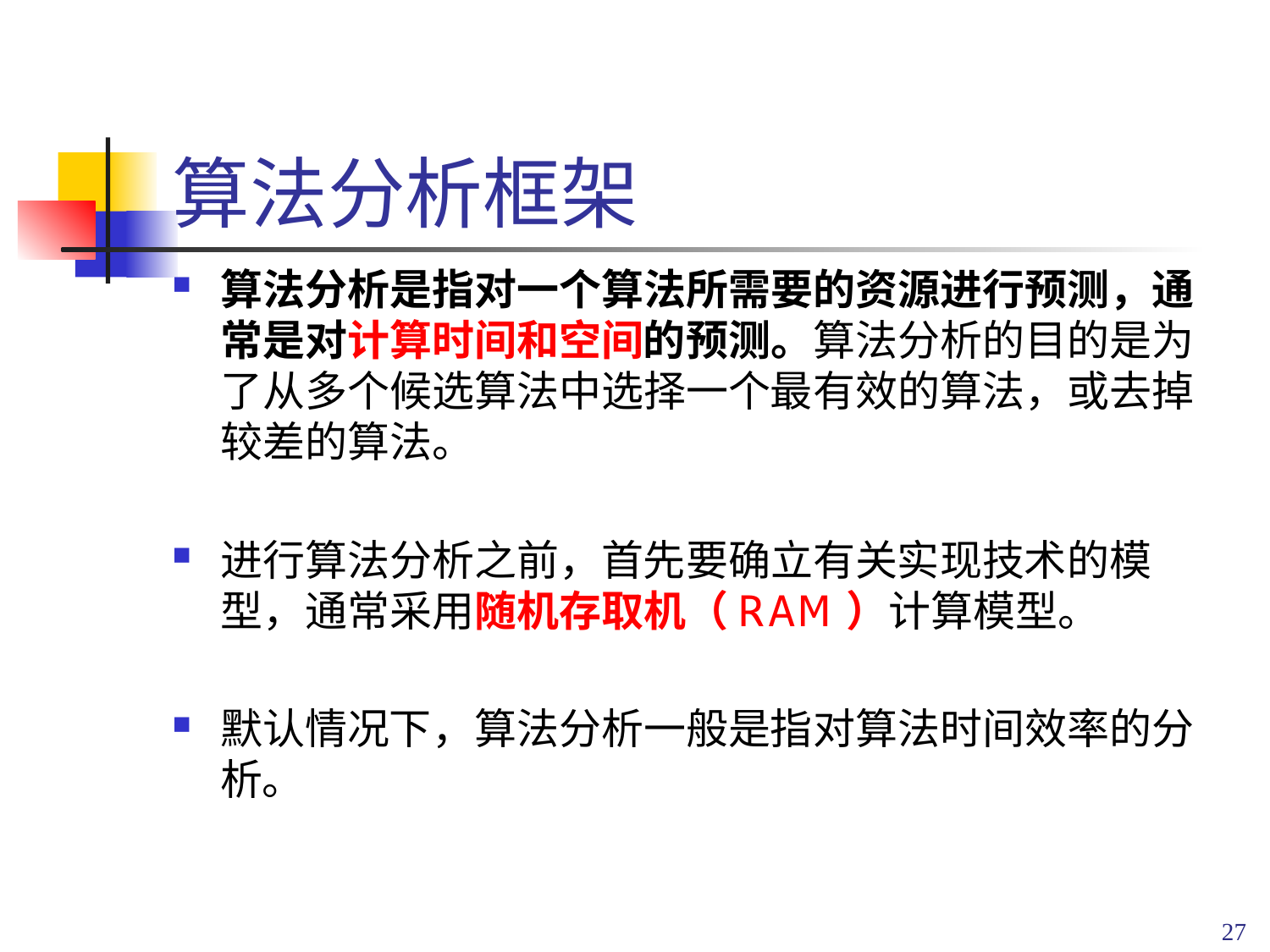

# 算法分析框架
算法分析是指对一个算法所需要的资源进行预测，通常是对计算时间和空间的预测。算法分析的目的是为了从多个候选算法中选择一个最有效的算法，或去掉较差的算法。

进行算法分析之前，首先要确立有关实现技术的模型，通常采用随机存取机（RAM）计算模型。

默认情况下，算法分析一般是指对算法时间效率的分析。
27